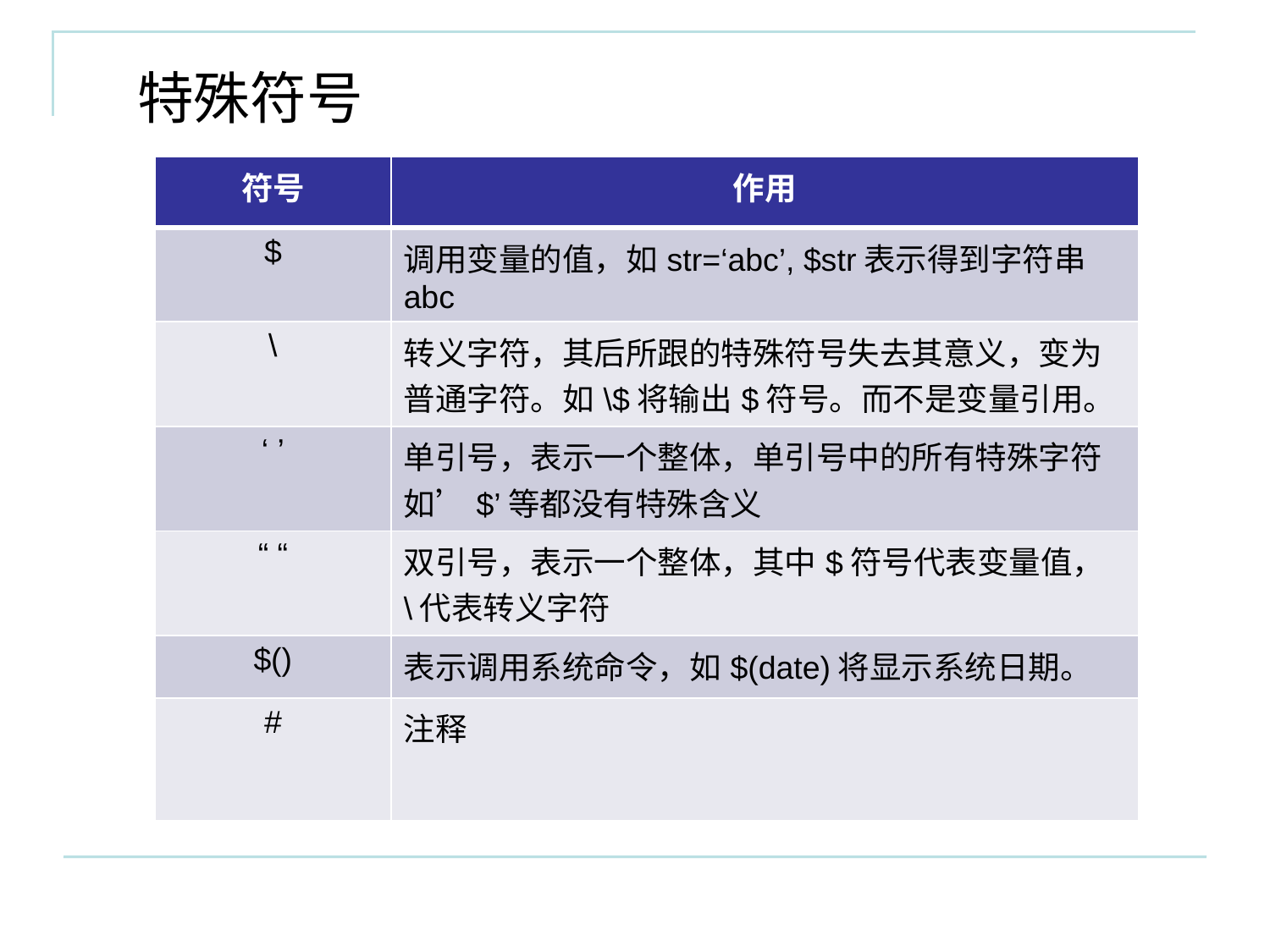

特殊符号
| 符号 | 作用 |
| --- | --- |
| $ | 调用变量的值，如str=‘abc’, $str表示得到字符串abc |
| \ | 转义字符，其后所跟的特殊符号失去其意义，变为普通字符。如\$将输出$符号。而不是变量引用。 |
| ‘ ’ | 单引号，表示一个整体，单引号中的所有特殊字符如’$’等都没有特殊含义 |
| “ “ | 双引号，表示一个整体，其中$符号代表变量值， \代表转义字符 |
| $() | 表示调用系统命令，如$(date)将显示系统日期。 |
| # | 注释 |

#